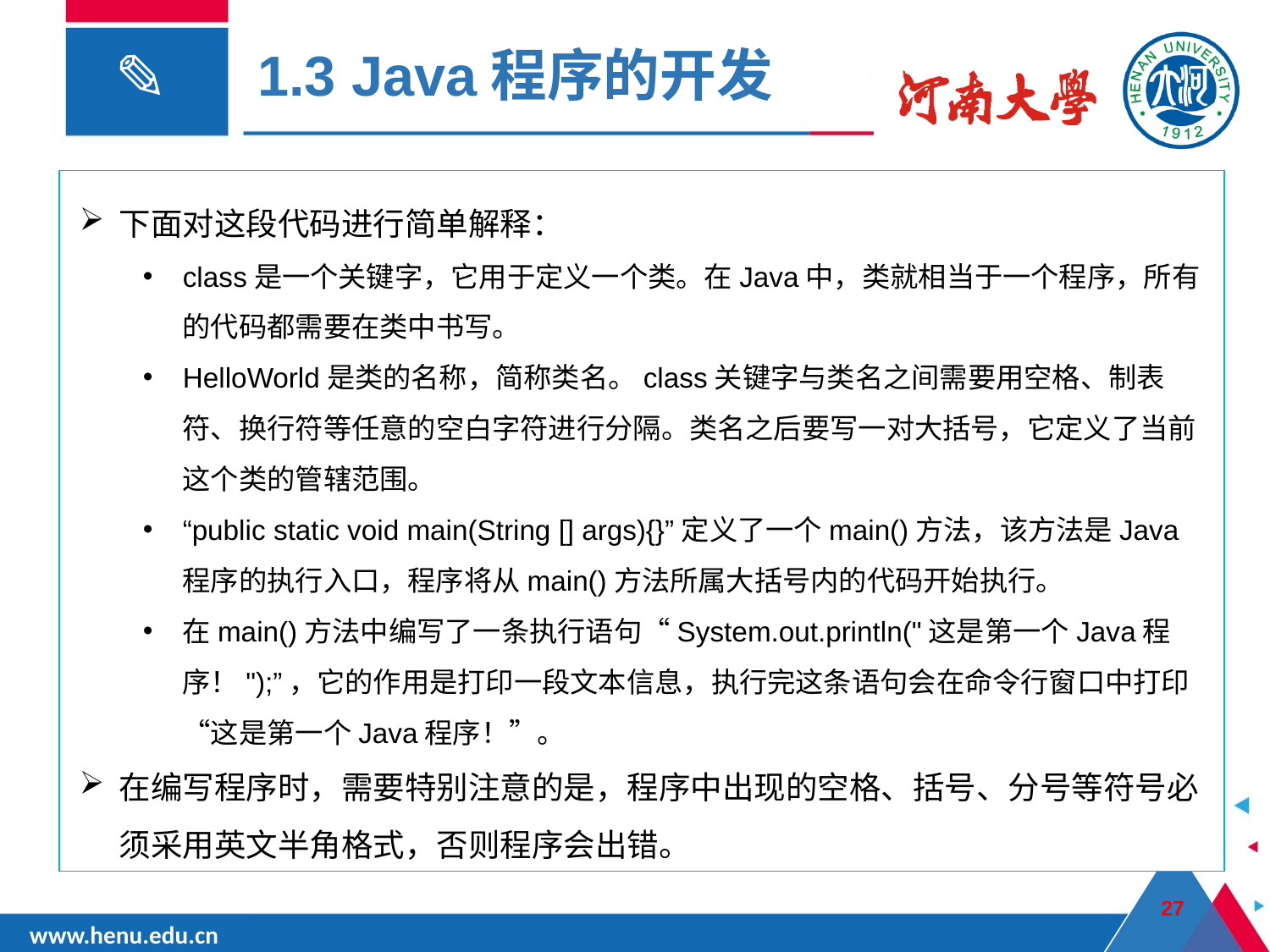

1.3 Java程序的开发

下面对这段代码进行简单解释：
class是一个关键字，它用于定义一个类。在Java中，类就相当于一个程序，所有的代码都需要在类中书写。
HelloWorld是类的名称，简称类名。class关键字与类名之间需要用空格、制表符、换行符等任意的空白字符进行分隔。类名之后要写一对大括号，它定义了当前这个类的管辖范围。
“public static void main(String [] args){}”定义了一个main()方法，该方法是Java程序的执行入口，程序将从main()方法所属大括号内的代码开始执行。
在main()方法中编写了一条执行语句“System.out.println("这是第一个Java程序！");”，它的作用是打印一段文本信息，执行完这条语句会在命令行窗口中打印“这是第一个Java程序！”。
在编写程序时，需要特别注意的是，程序中出现的空格、括号、分号等符号必须采用英文半角格式，否则程序会出错。
27